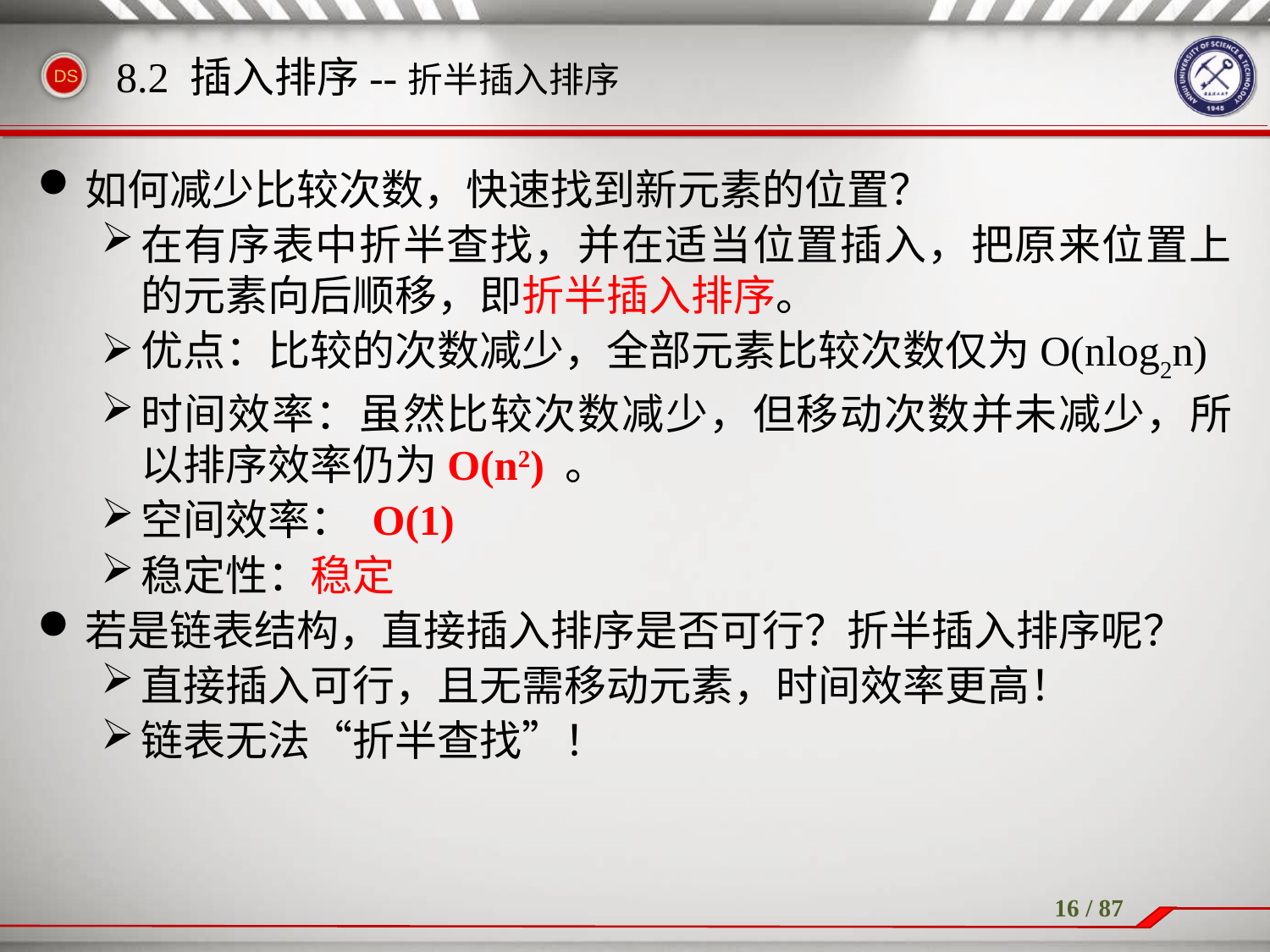

如何减少比较次数，快速找到新元素的位置？
在有序表中折半查找，并在适当位置插入，把原来位置上的元素向后顺移，即折半插入排序。
优点：比较的次数减少，全部元素比较次数仅为O(nlog2n)
时间效率：虽然比较次数减少，但移动次数并未减少，所以排序效率仍为O(n2) 。
空间效率： O(1)
稳定性：稳定
若是链表结构，直接插入排序是否可行？折半插入排序呢？
直接插入可行，且无需移动元素，时间效率更高！
链表无法“折半查找”！

8.2 插入排序--折半插入排序